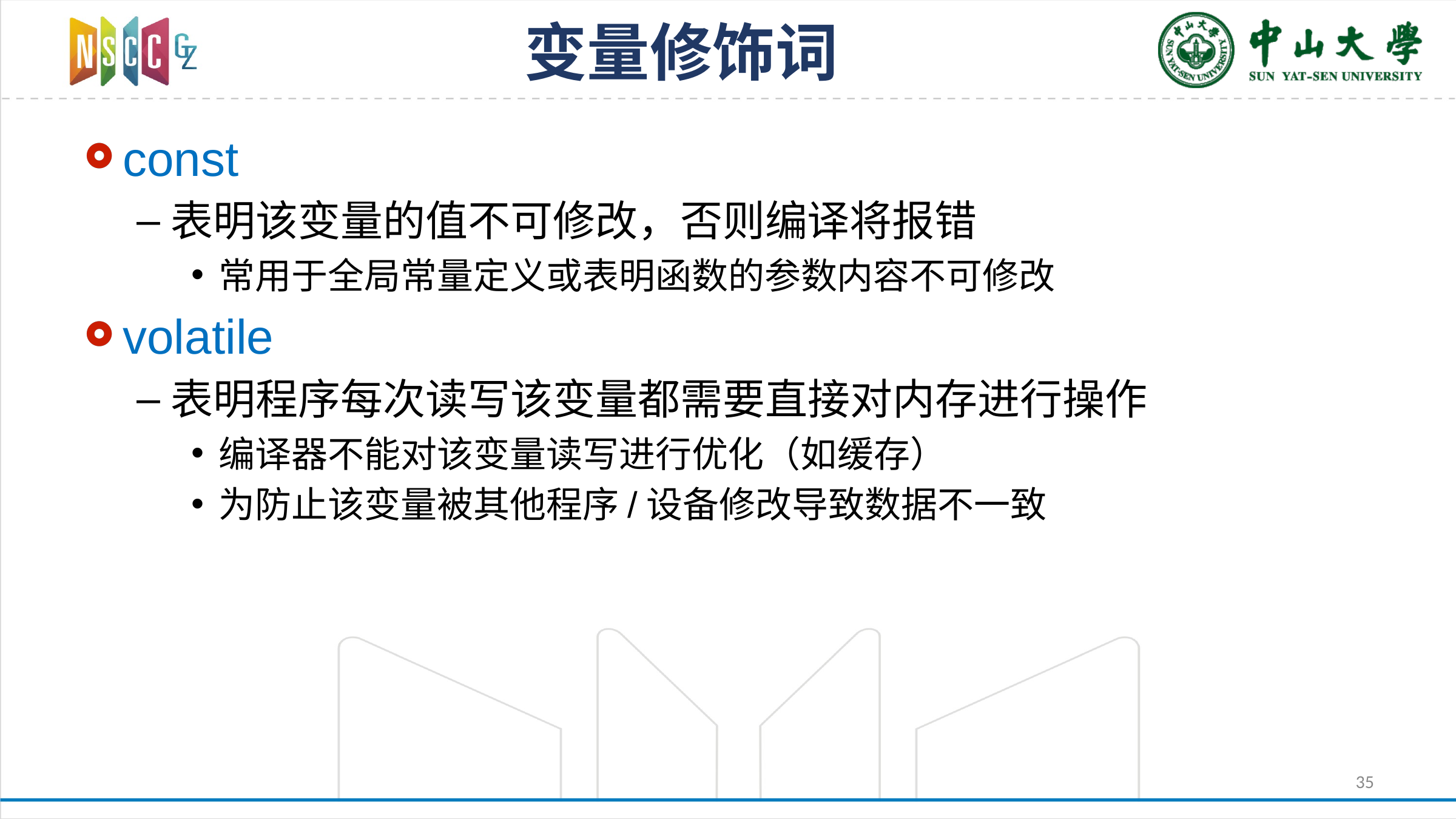

# 变量修饰词
const
表明该变量的值不可修改，否则编译将报错
常用于全局常量定义或表明函数的参数内容不可修改
volatile
表明程序每次读写该变量都需要直接对内存进行操作
编译器不能对该变量读写进行优化（如缓存）
为防止该变量被其他程序/设备修改导致数据不一致
35